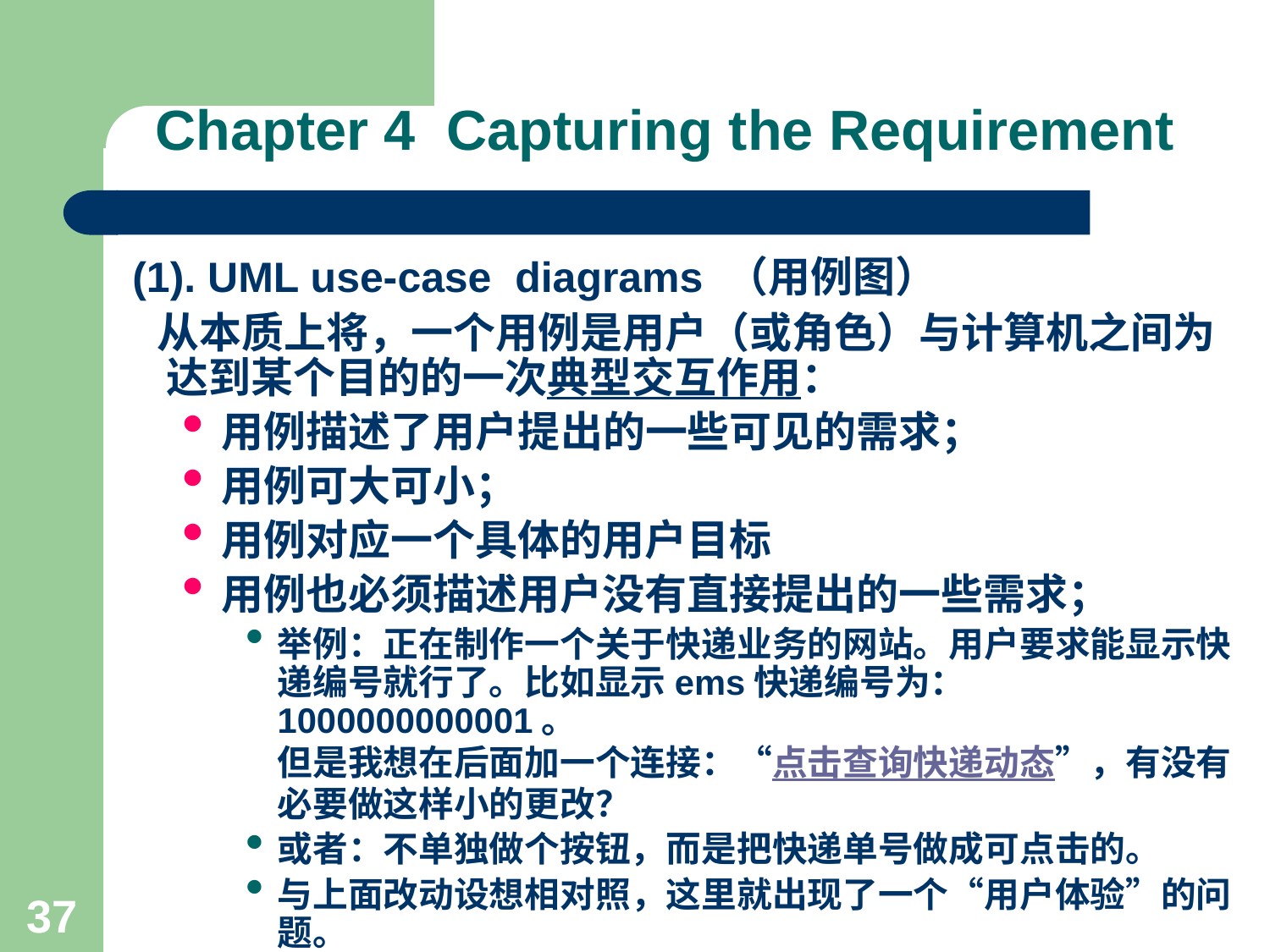

# Chapter 4  Capturing the Requirement
 (1). UML use-case  diagrams （用例图）
   从本质上将，一个用例是用户（或角色）与计算机之间为达到某个目的的一次典型交互作用：
用例描述了用户提出的一些可见的需求；
用例可大可小；
用例对应一个具体的用户目标
用例也必须描述用户没有直接提出的一些需求；
举例：正在制作一个关于快递业务的网站。用户要求能显示快递编号就行了。比如显示ems快递编号为：1000000000001。
但是我想在后面加一个连接：“点击查询快递动态”，有没有必要做这样小的更改？
或者：不单独做个按钮，而是把快递单号做成可点击的。
与上面改动设想相对照，这里就出现了一个“用户体验”的问题。
37